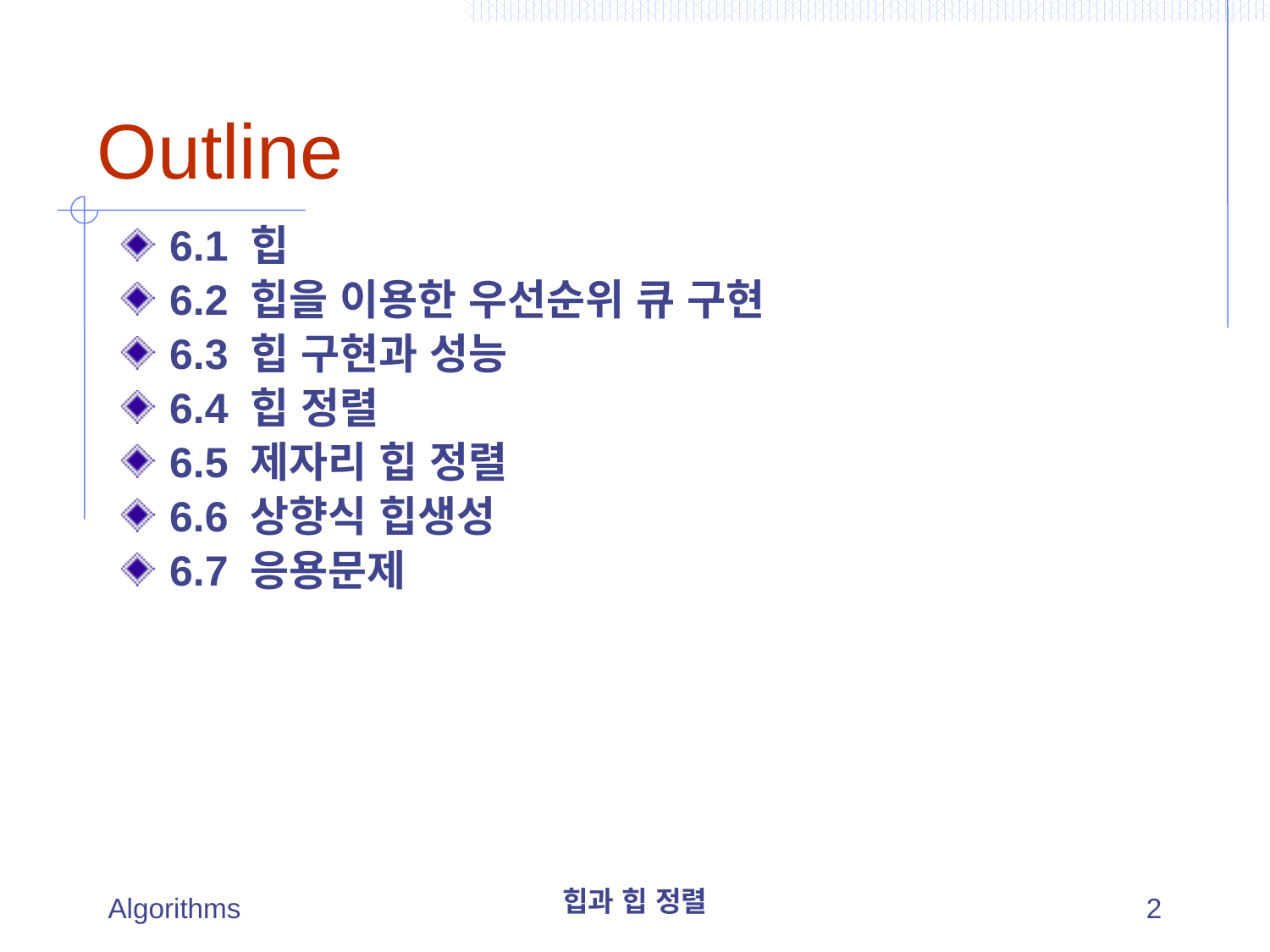

# Outline
6.1 힙
6.2 힙을 이용한 우선순위 큐 구현
6.3 힙 구현과 성능
6.4 힙 정렬
6.5 제자리 힙 정렬
6.6 상향식 힙생성
6.7 응용문제
Algorithms
힙과 힙 정렬
2